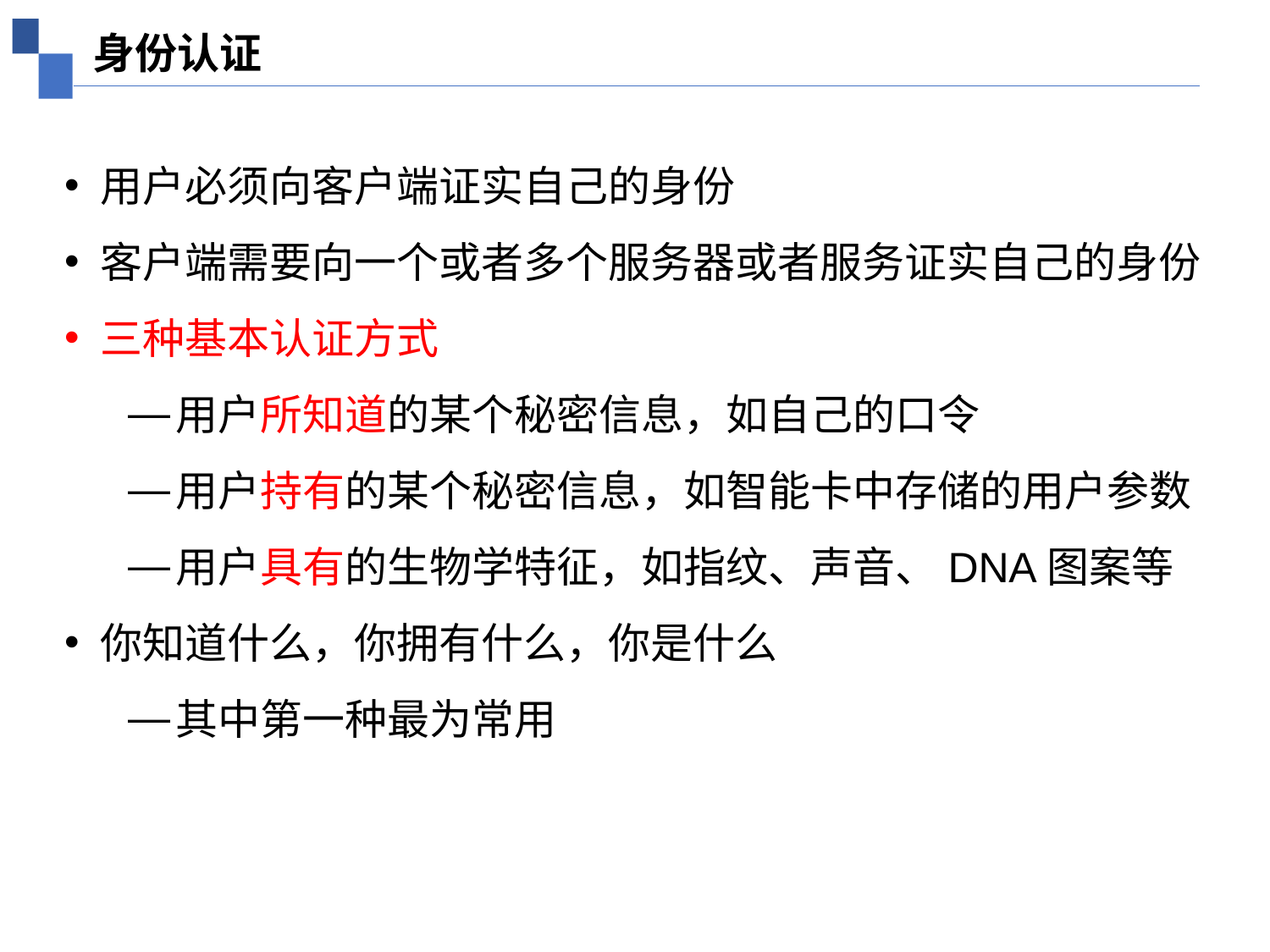

身份认证
用户必须向客户端证实自己的身份
客户端需要向一个或者多个服务器或者服务证实自己的身份
三种基本认证方式
用户所知道的某个秘密信息，如自己的口令
用户持有的某个秘密信息，如智能卡中存储的用户参数
用户具有的生物学特征，如指纹、声音、DNA图案等
你知道什么，你拥有什么，你是什么
其中第一种最为常用